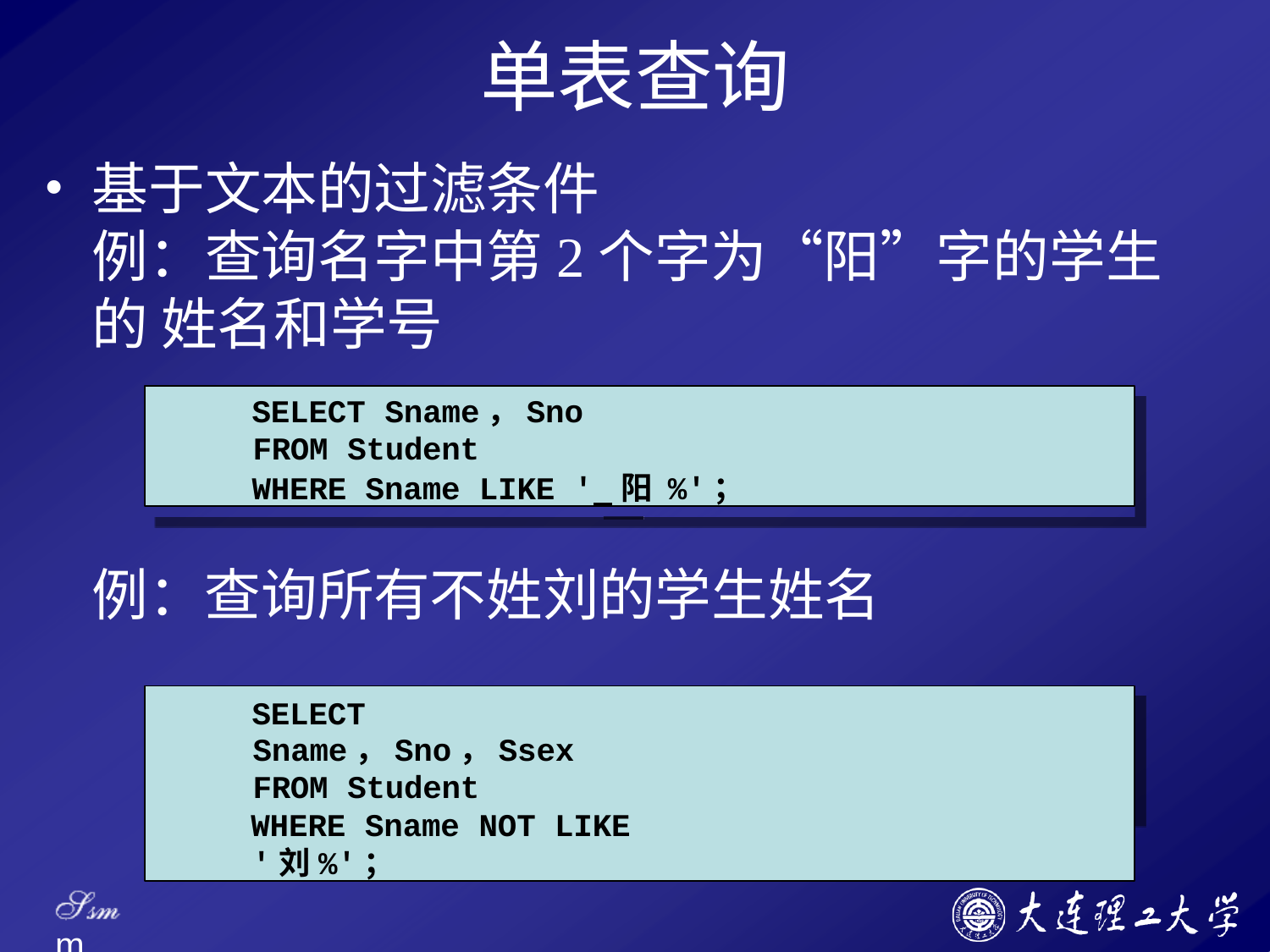

# 单表查询
基于文本的过滤条件
例：查询名字中第2个字为“阳”字的学生的 姓名和学号
SELECT Sname，Sno
FROM Student
WHERE Sname LIKE ' 阳 %'；

例：查询所有不姓刘的学生姓名
SELECT Sname，Sno，Ssex  FROM Student
WHERE Sname NOT LIKE '刘%'；

Ssm